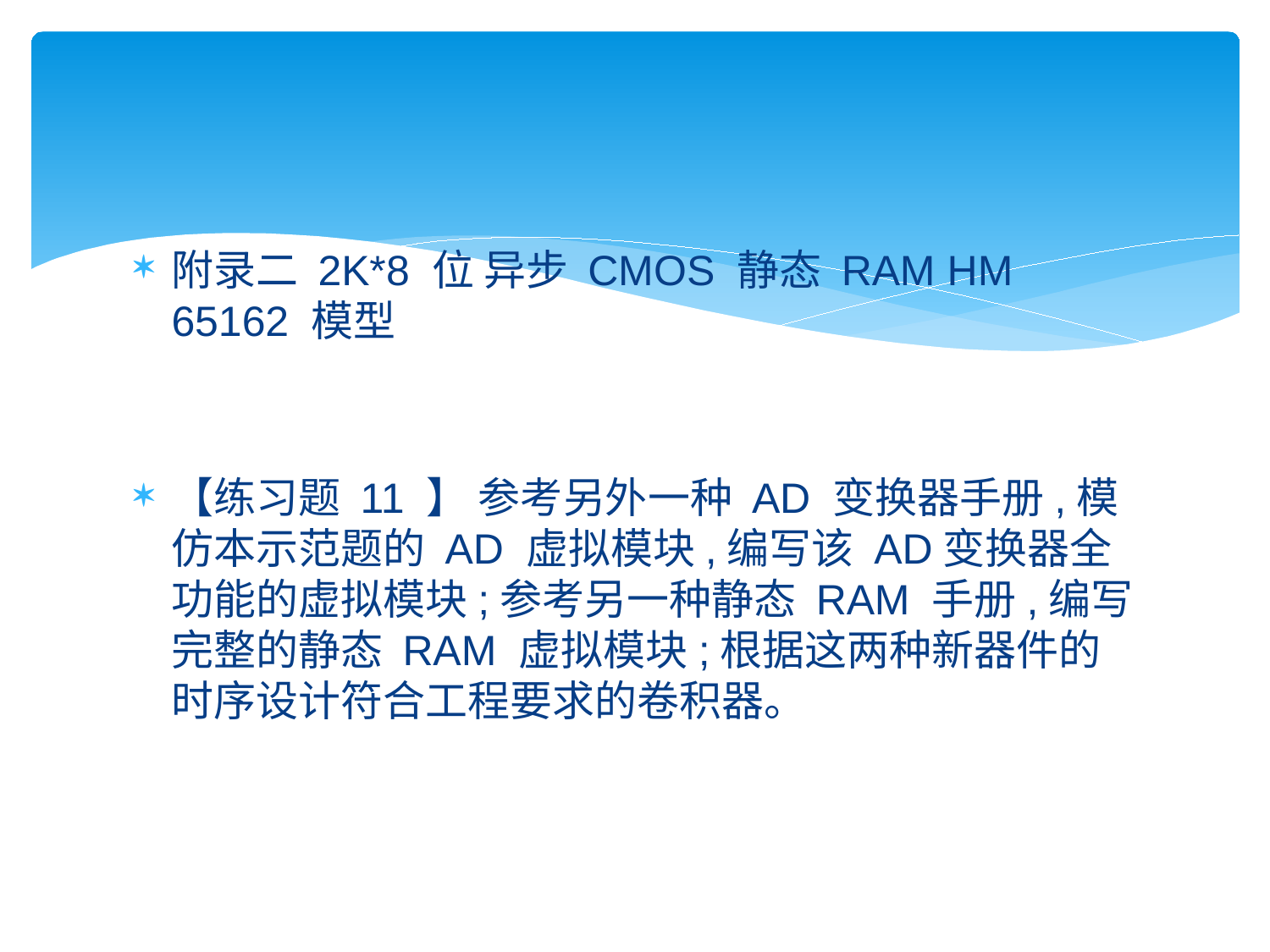

#
附录二 2K*8 位 异步 CMOS 静态 RAM HM 65162 模型

【练习题 11 】 参考另外一种 AD 变换器手册,模仿本示范题的 AD 虚拟模块,编写该 AD变换器全功能的虚拟模块;参考另一种静态 RAM 手册,编写完整的静态 RAM 虚拟模块;根据这两种新器件的时序设计符合工程要求的卷积器。